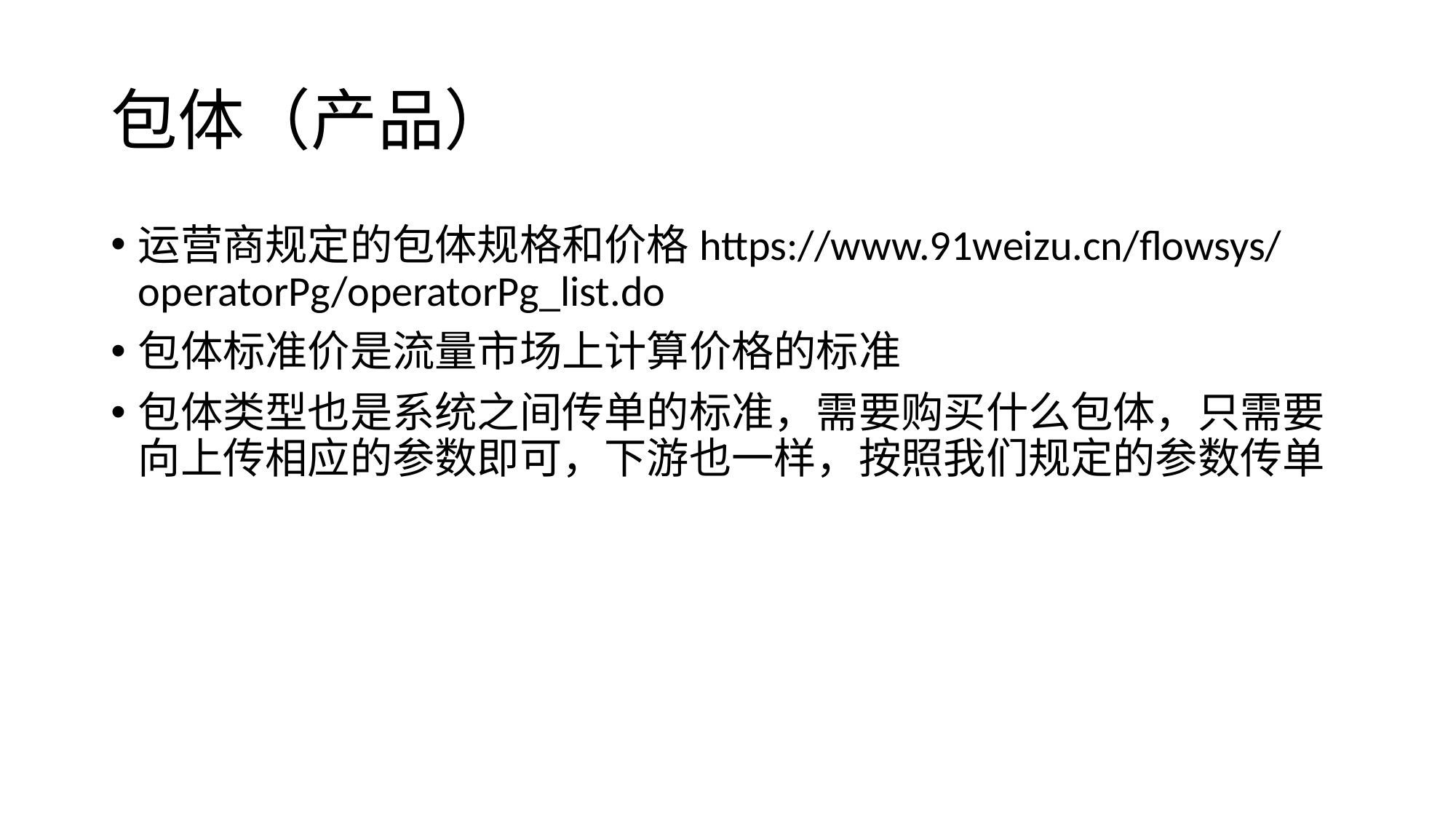

# 包体（产品）
运营商规定的包体规格和价格https://www.91weizu.cn/flowsys/operatorPg/operatorPg_list.do
包体标准价是流量市场上计算价格的标准
包体类型也是系统之间传单的标准，需要购买什么包体，只需要向上传相应的参数即可，下游也一样，按照我们规定的参数传单